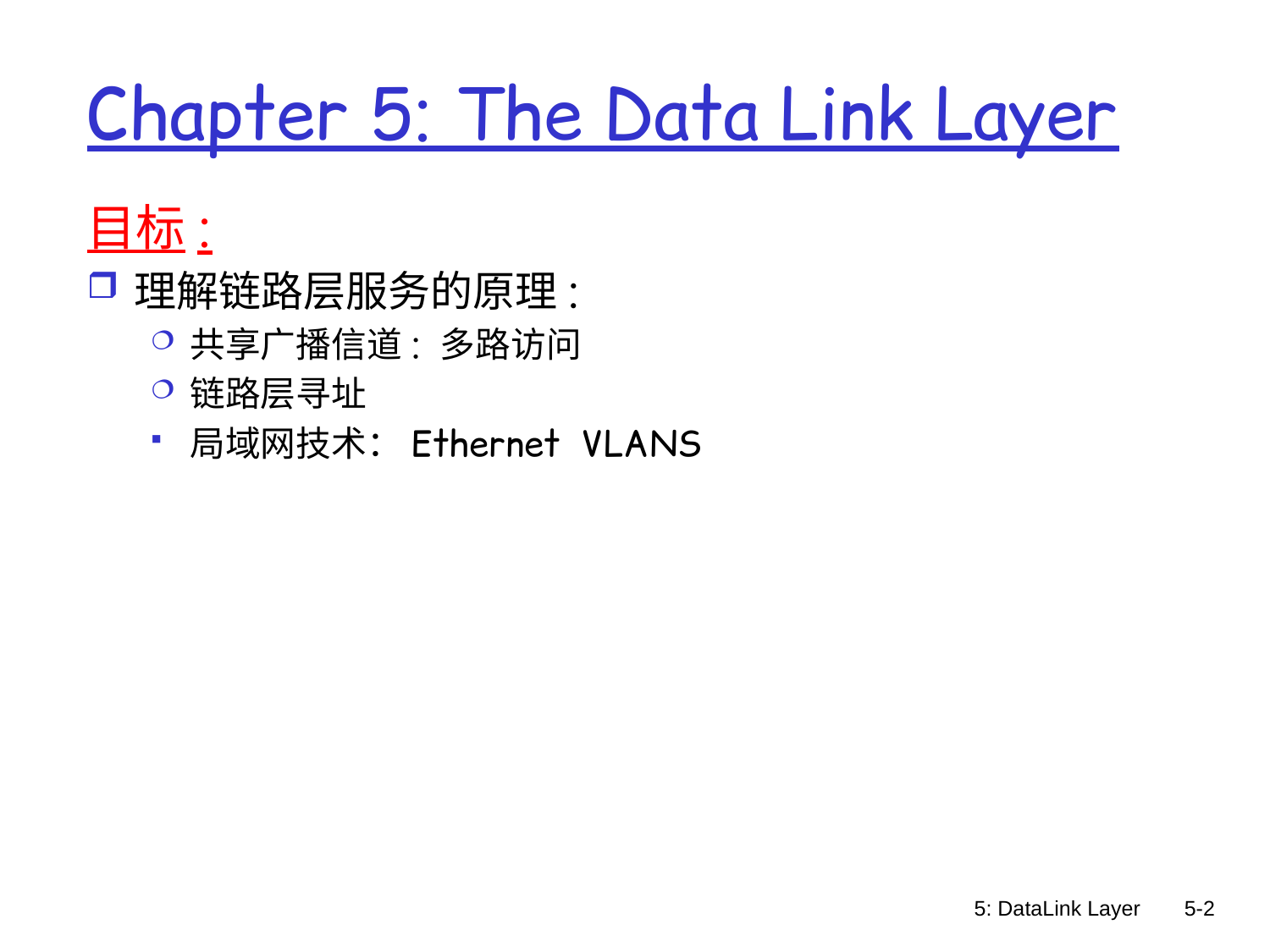

# Chapter 5: The Data Link Layer
目标:
理解链路层服务的原理:
共享广播信道: 多路访问
链路层寻址
局域网技术：Ethernet  VLANS

5: DataLink Layer
5-2